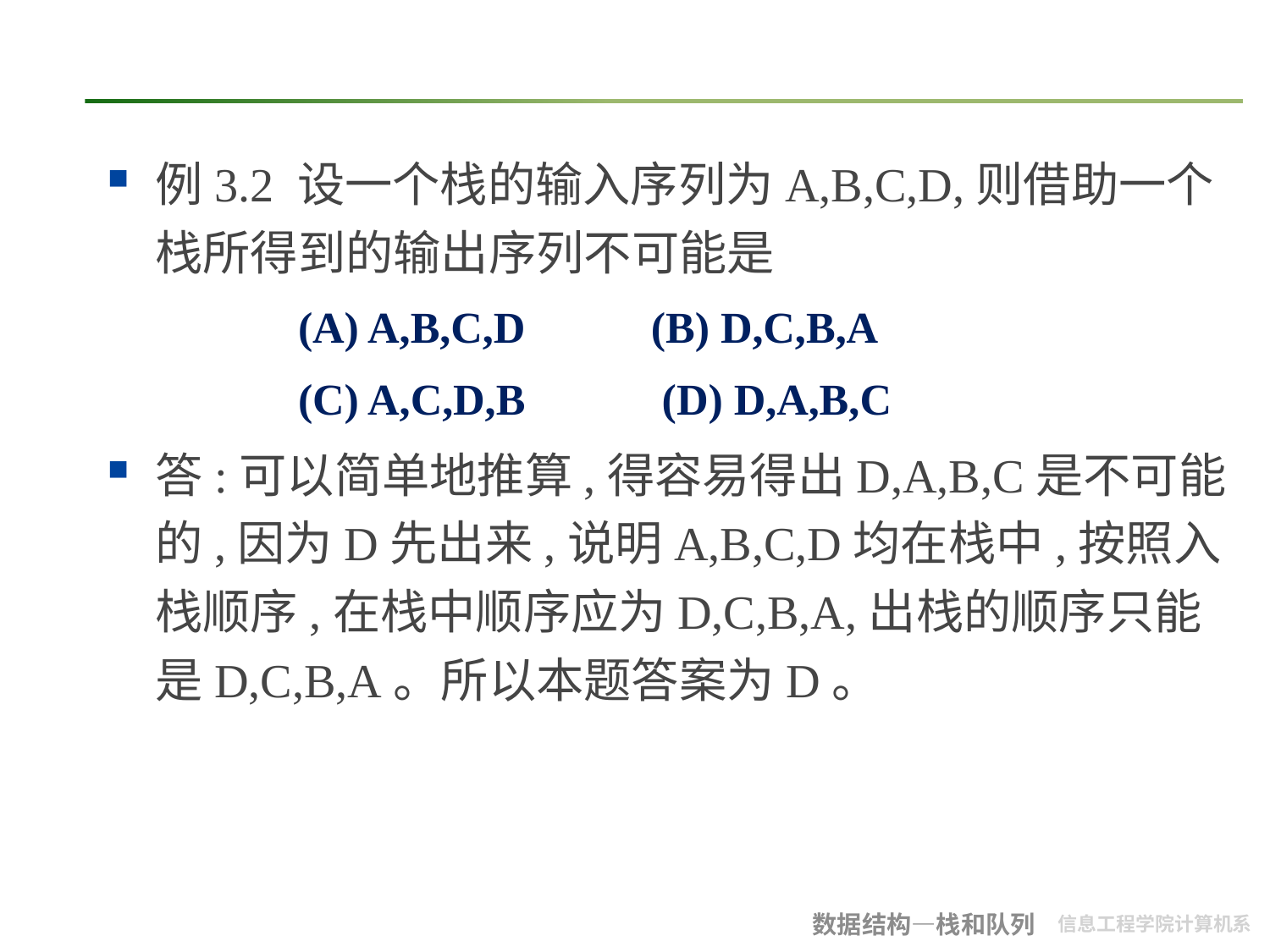

#
例3.2 设一个栈的输入序列为A,B,C,D,则借助一个栈所得到的输出序列不可能是
	(A) A,B,C,D	         (B) D,C,B,A
	(C) A,C,D,B	          (D) D,A,B,C
答:可以简单地推算,得容易得出D,A,B,C是不可能的,因为D先出来,说明A,B,C,D均在栈中,按照入栈顺序,在栈中顺序应为D,C,B,A,出栈的顺序只能是D,C,B,A。所以本题答案为D。